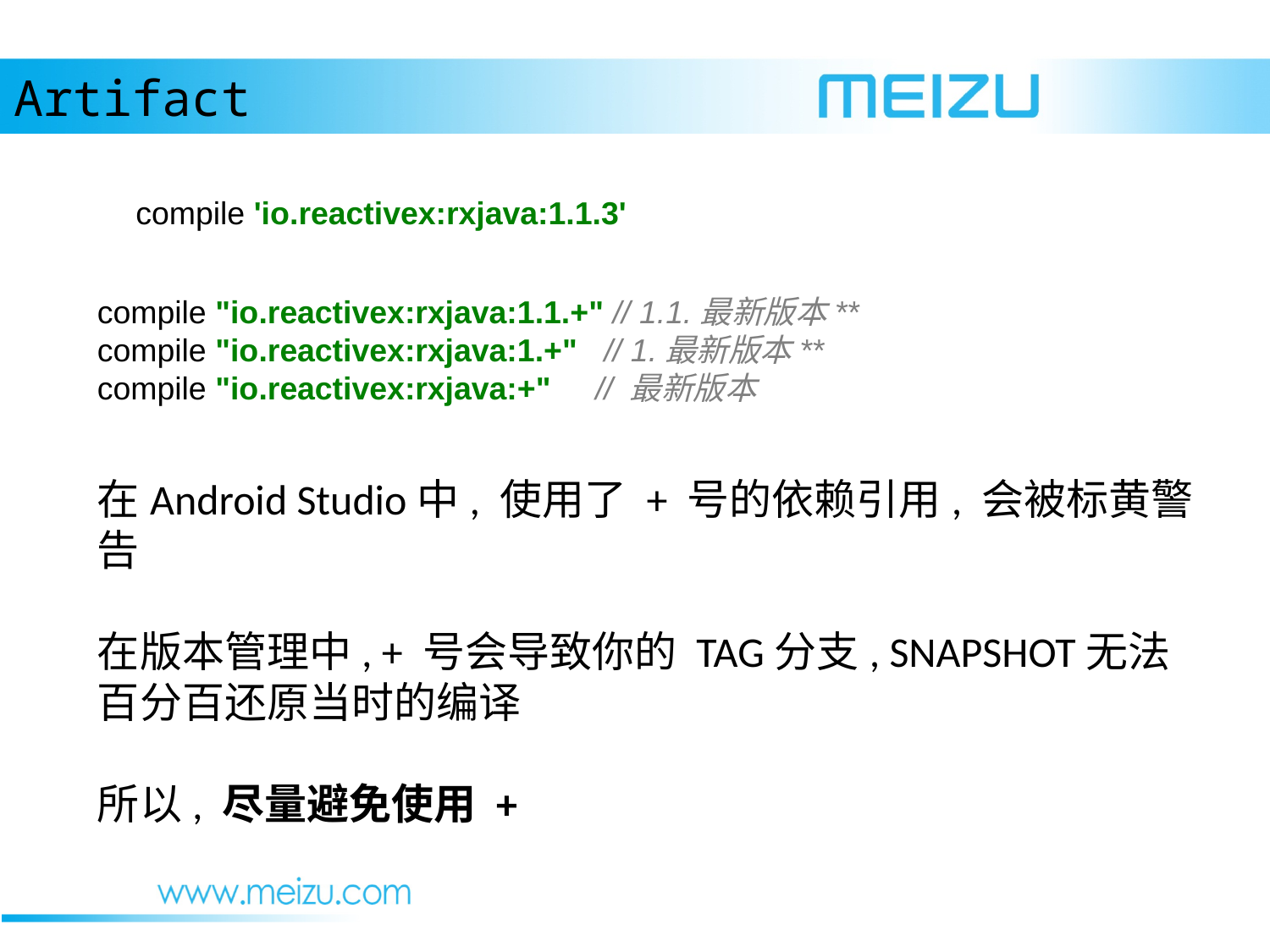

Artifact
compile 'io.reactivex:rxjava:1.1.3'
compile "io.reactivex:rxjava:1.1.+" // 1.1.最新版本**
compile "io.reactivex:rxjava:1.+"   // 1.最新版本**
compile "io.reactivex:rxjava:+"     // 最新版本
在Android Studio中, 使用了 + 号的依赖引用, 会被标黄警告

在版本管理中, + 号会导致你的 TAG分支, SNAPSHOT无法百分百还原当时的编译

所以, 尽量避免使用 +